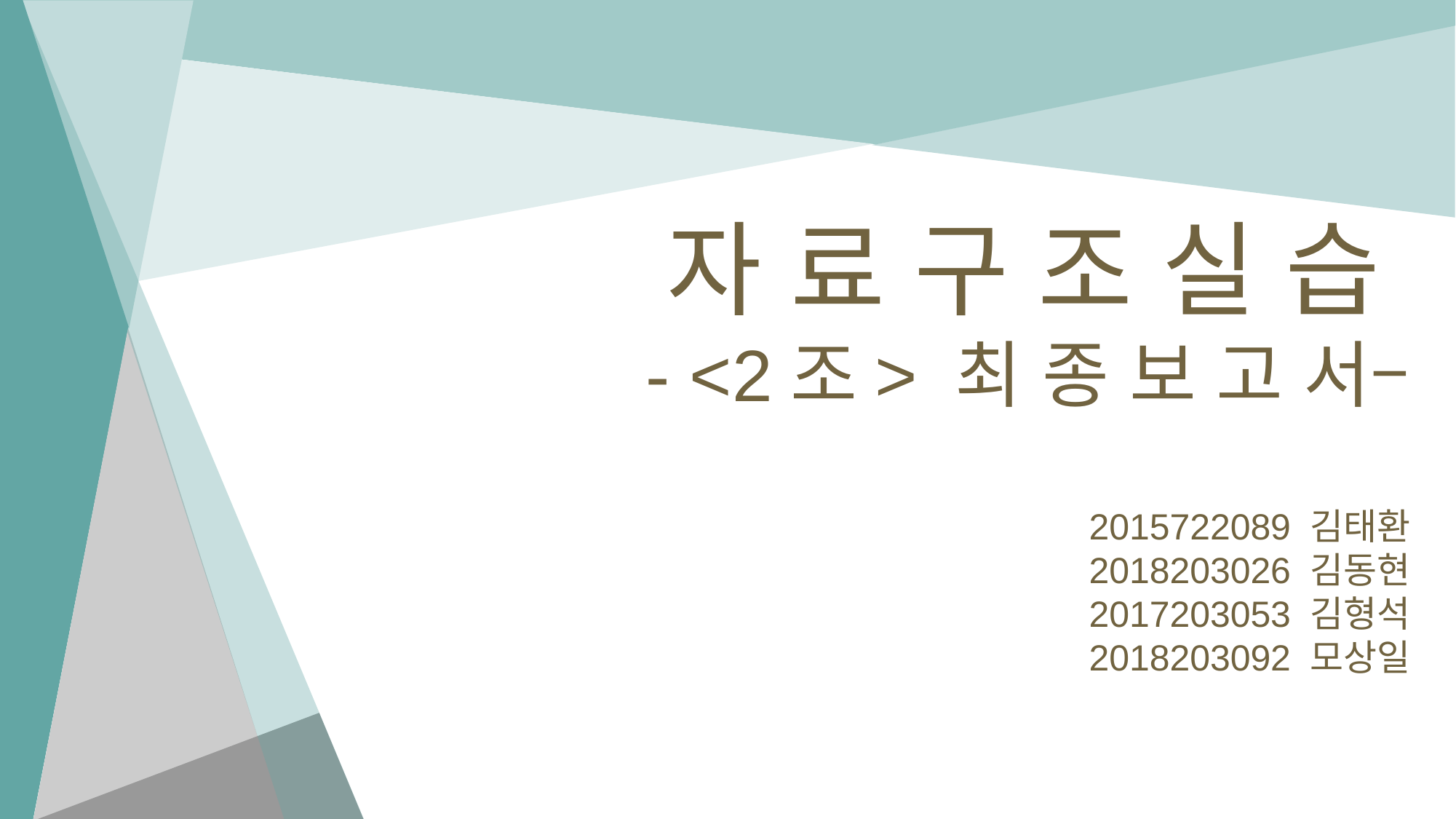

# 자 료 구 조 실 습 - <2조> 최 종 보 고 서– 2015722089 김태환 2018203026 김동현 2017203053 김형석 2018203092 모상일